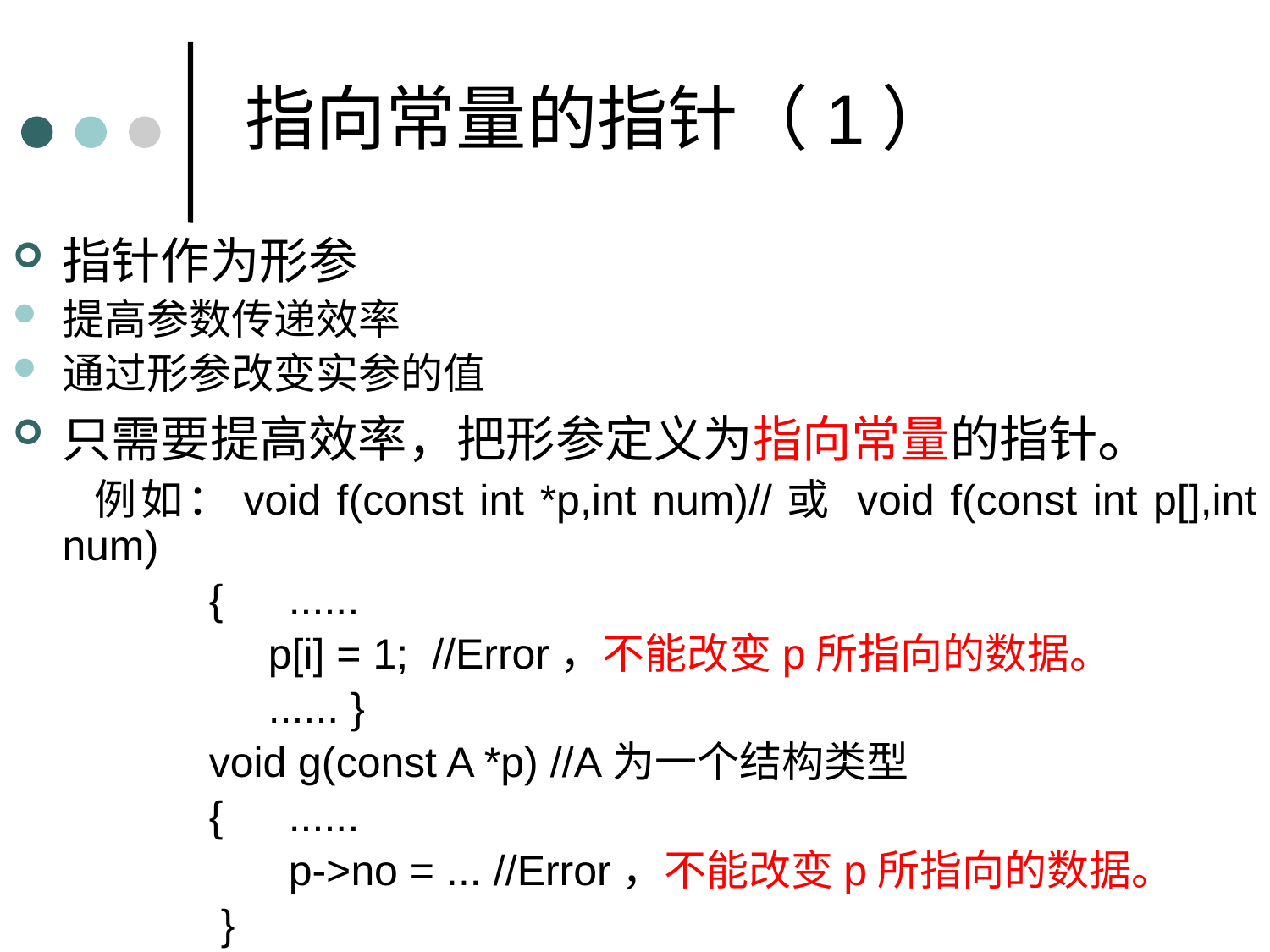

指向常量的指针（1）
指针作为形参
提高参数传递效率
通过形参改变实参的值
只需要提高效率，把形参定义为指向常量的指针。
     例如：void f(const int *p,int num)//或 void f(const int p[],int num)
        {	......
	         p[i] = 1;  //Error，不能改变p所指向的数据。
	         ...... }
        void g(const A *p) //A为一个结构类型
        {	......
           	p->no = ... //Error，不能改变p所指向的数据。
         }